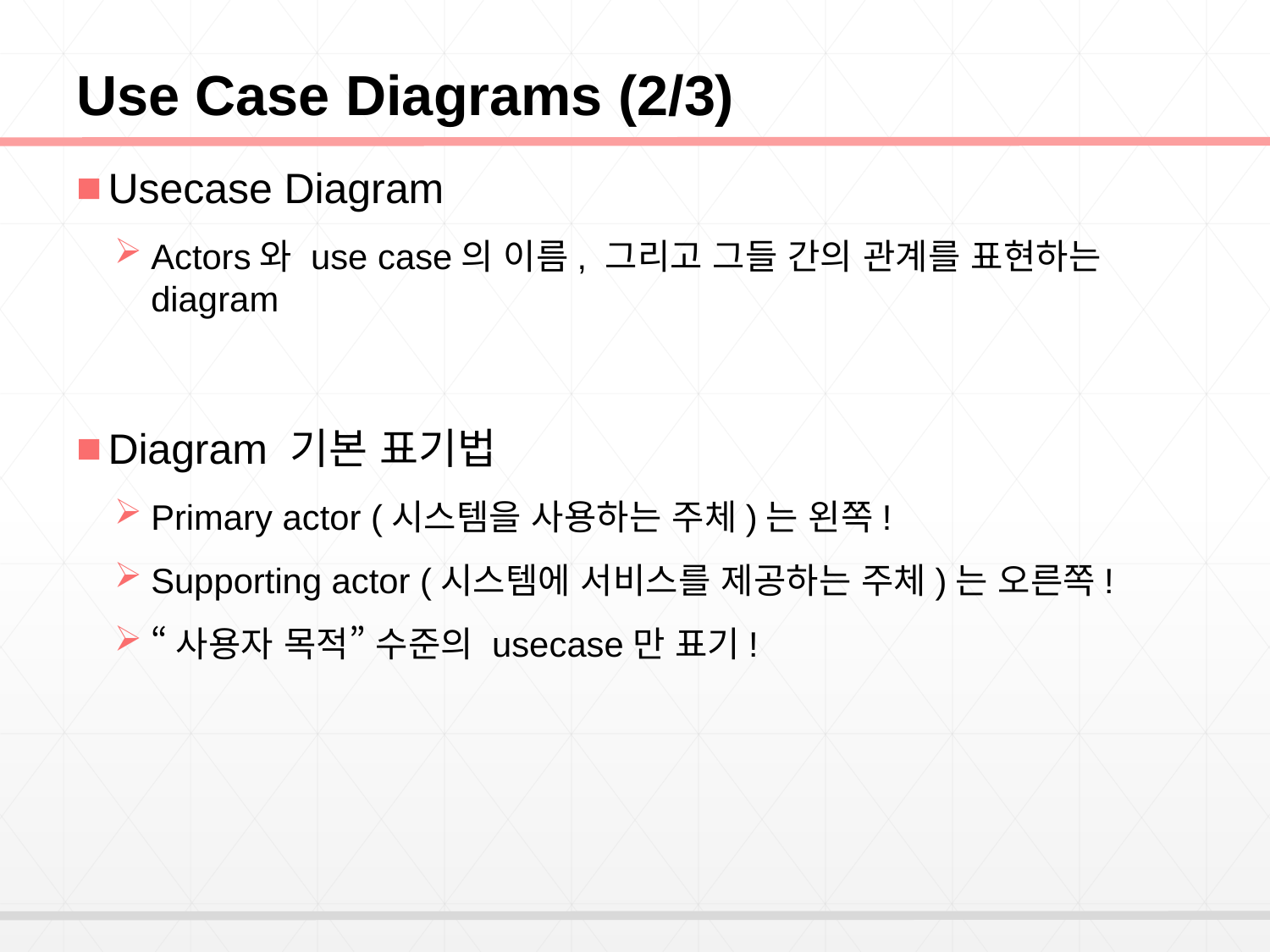

# Use Case Diagrams (2/3)
Usecase Diagram
Actors와 use case의 이름, 그리고 그들 간의 관계를 표현하는 diagram

Diagram 기본 표기법
Primary actor (시스템을 사용하는 주체)는 왼쪽!
Supporting actor (시스템에 서비스를 제공하는 주체)는 오른쪽!
“사용자 목적” 수준의 usecase만 표기!